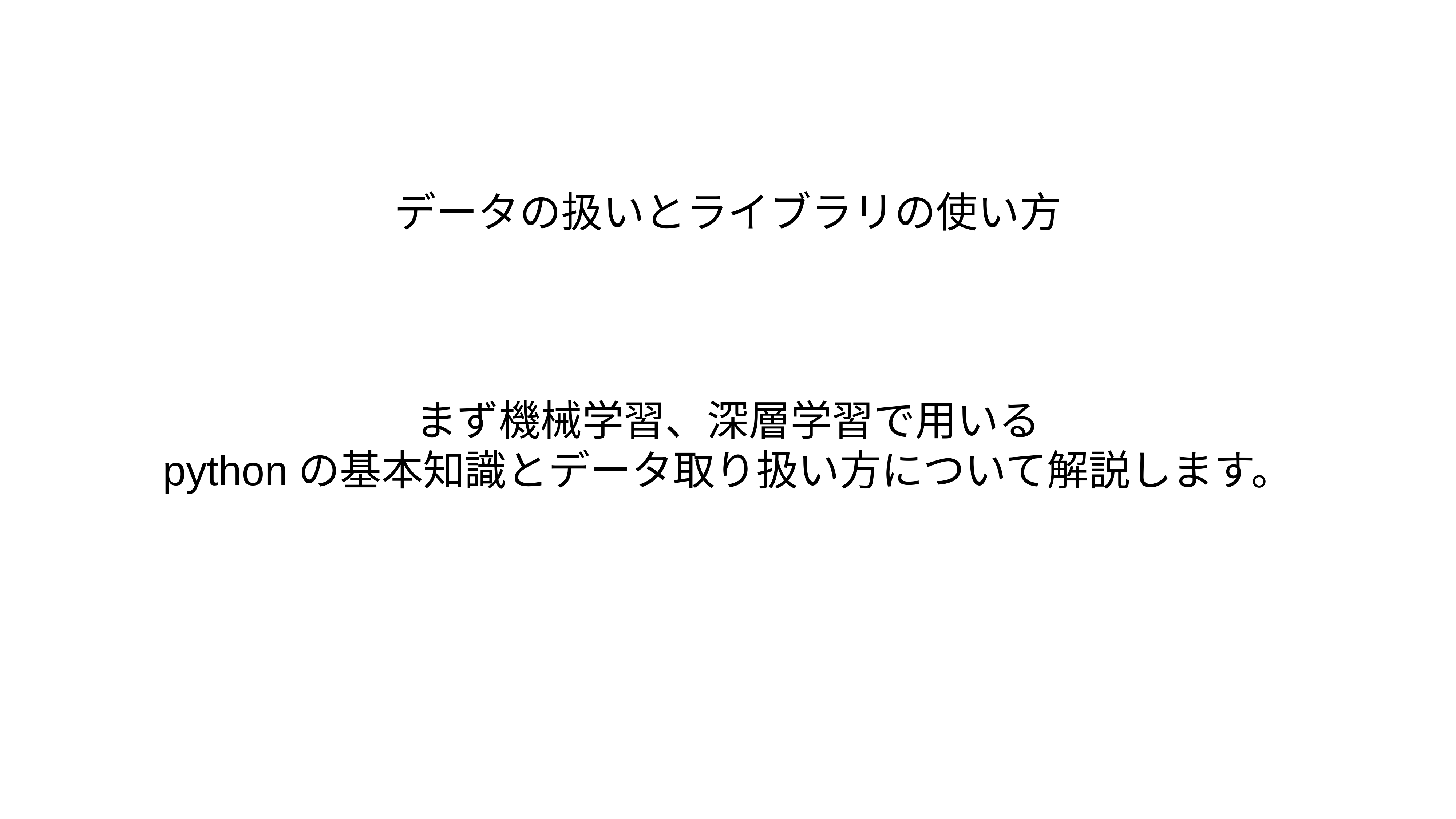

データの扱いとライブラリの使い方
まず機械学習、深層学習で用いる
pythonの基本知識とデータ取り扱い方について解説します。